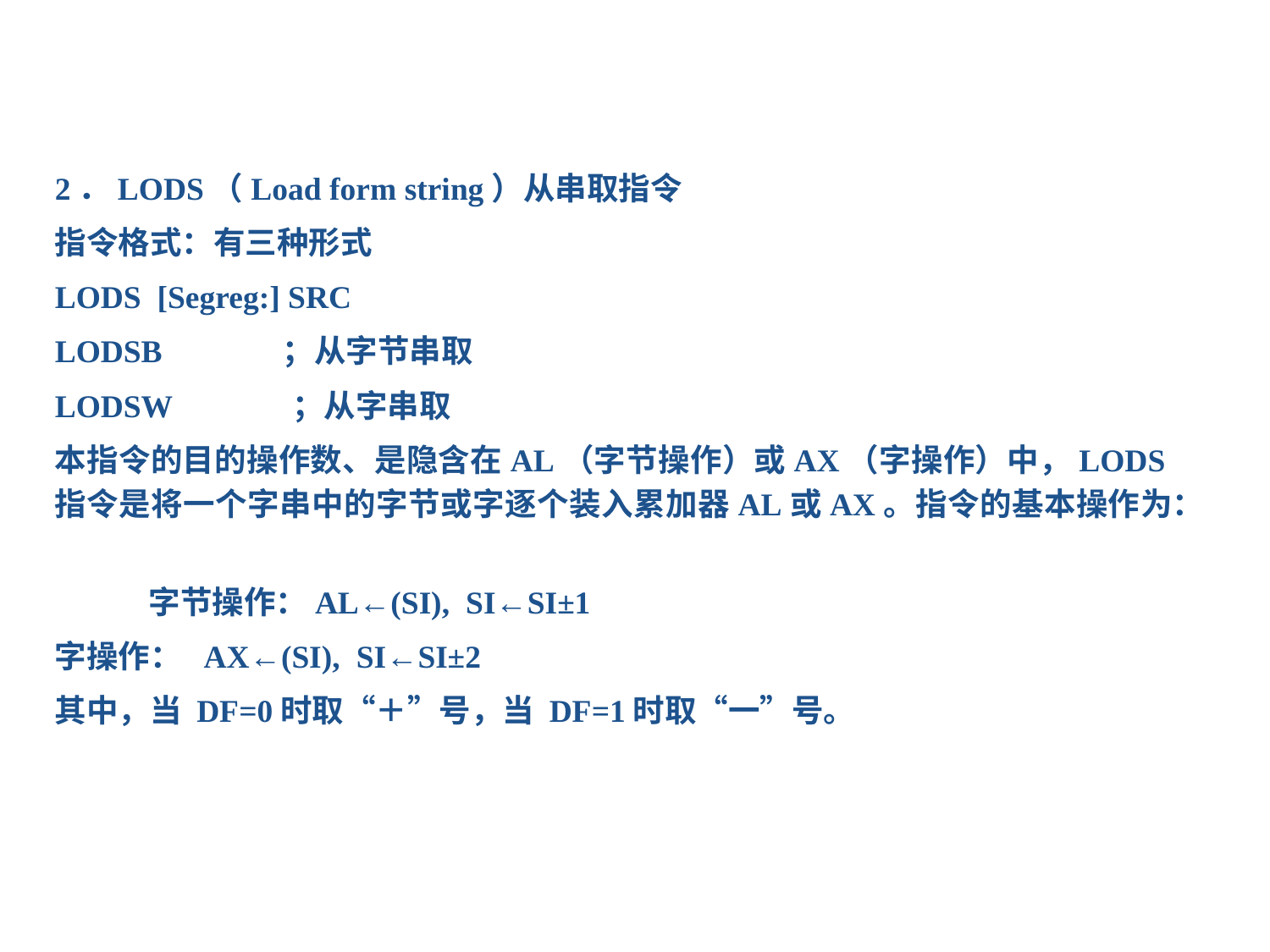

2．LODS（Load form string）从串取指令
指令格式：有三种形式
LODS  [Segreg:] SRC
LODSB              ；从字节串取
LODSW              ；从字串取
本指令的目的操作数、是隐含在AL（字节操作）或AX（字操作）中，LODS指令是将一个字串中的字节或字逐个装入累加器AL或AX。指令的基本操作为：
            字节操作：AL←(SI),  SI←SI±1
字操作：  AX←(SI),  SI←SI±2
其中，当 DF=0时取“＋”号，当 DF=1时取“一”号。